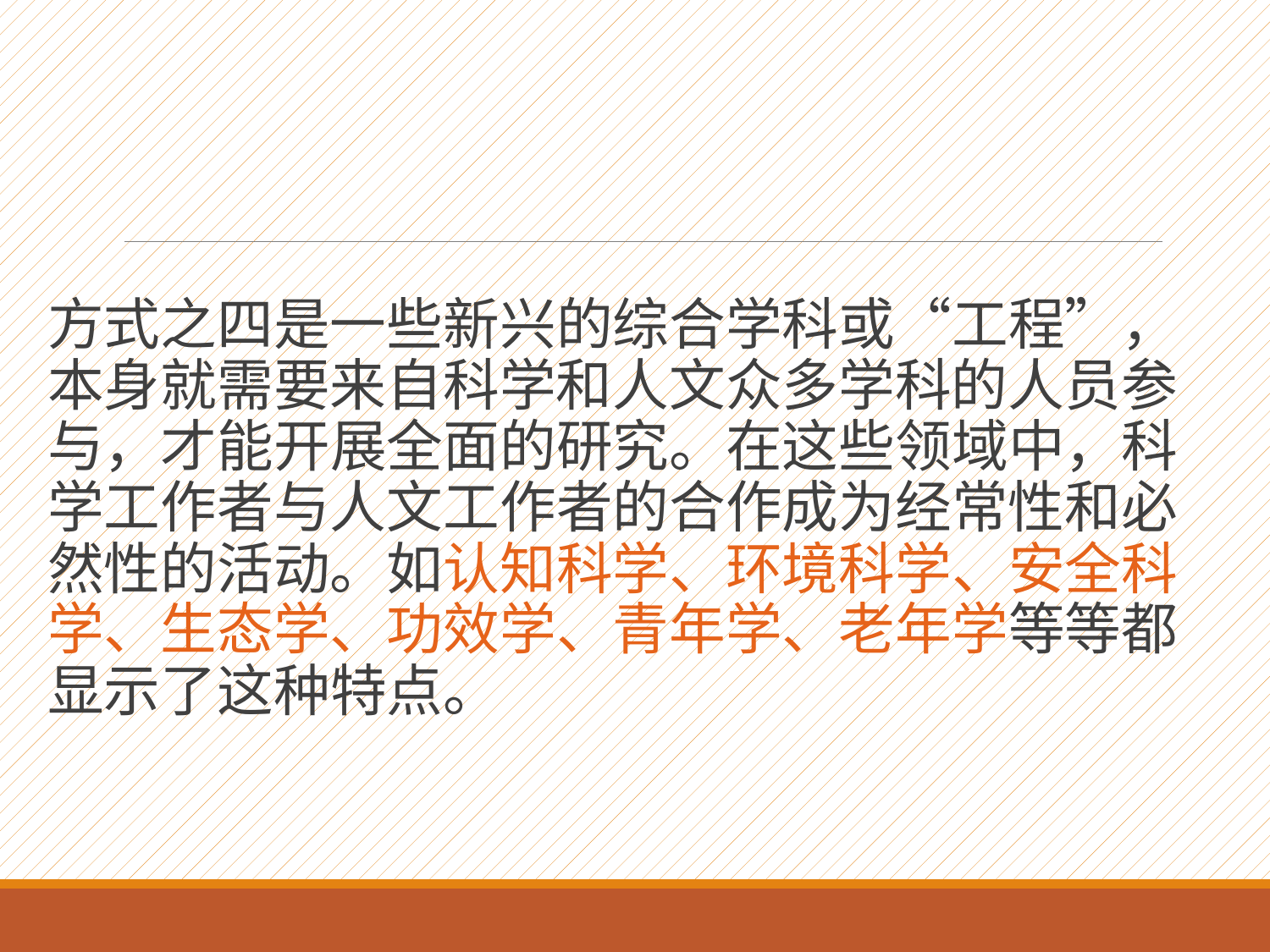

方式之四是一些新兴的综合学科或“工程”，本身就需要来自科学和人文众多学科的人员参与，才能开展全面的研究。在这些领域中，科学工作者与人文工作者的合作成为经常性和必然性的活动。如认知科学、环境科学、安全科学、生态学、功效学、青年学、老年学等等都显示了这种特点。